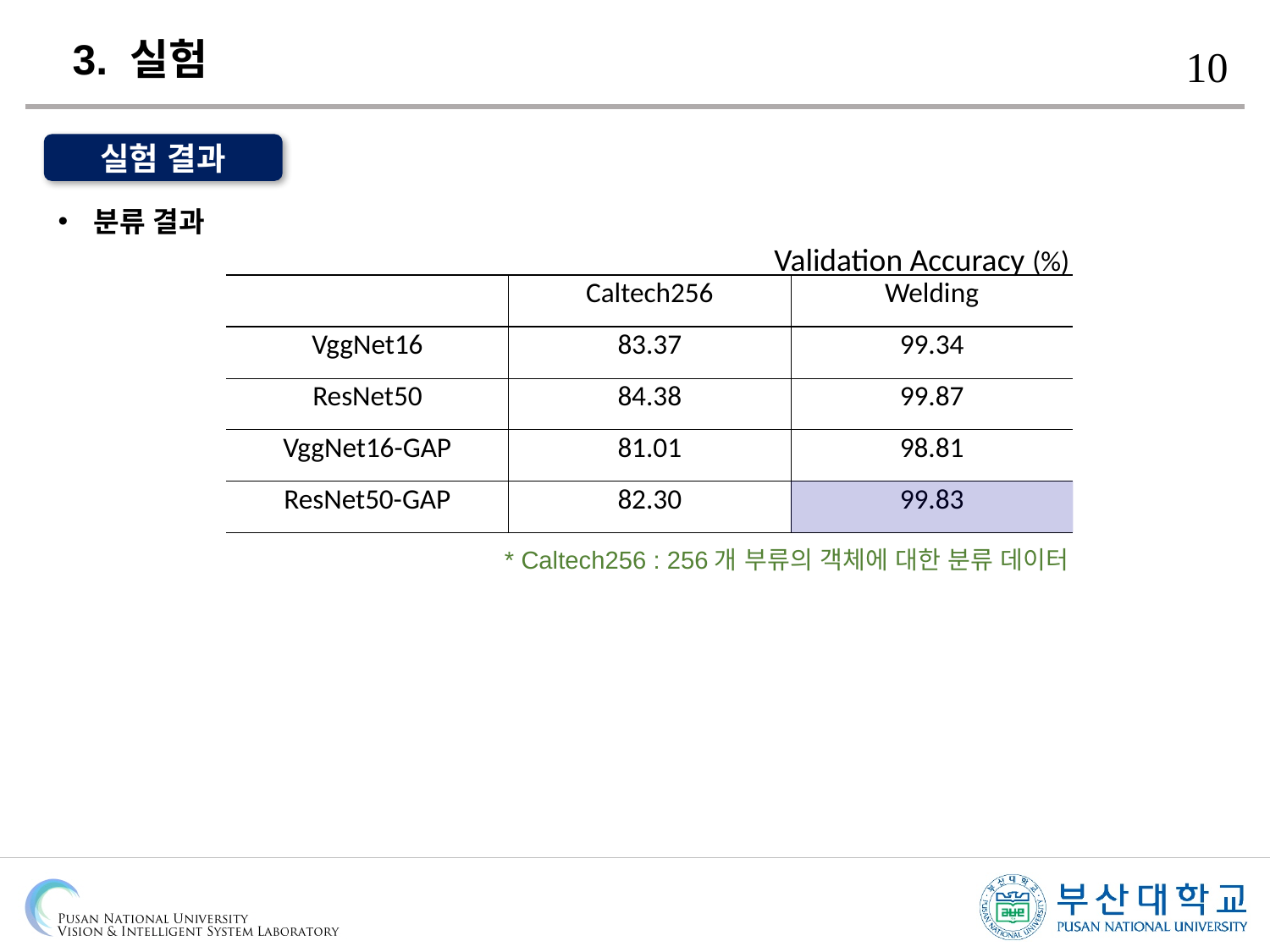

3. 실험
실험 결과
분류 결과
Validation Accuracy (%)
|  | Caltech256 | Welding |
| --- | --- | --- |
| VggNet16 | 83.37 | 99.34 |
| ResNet50 | 84.38 | 99.87 |
| VggNet16-GAP | 81.01 | 98.81 |
| ResNet50-GAP | 82.30 | 99.83 |

* Caltech256 : 256개 부류의 객체에 대한 분류 데이터